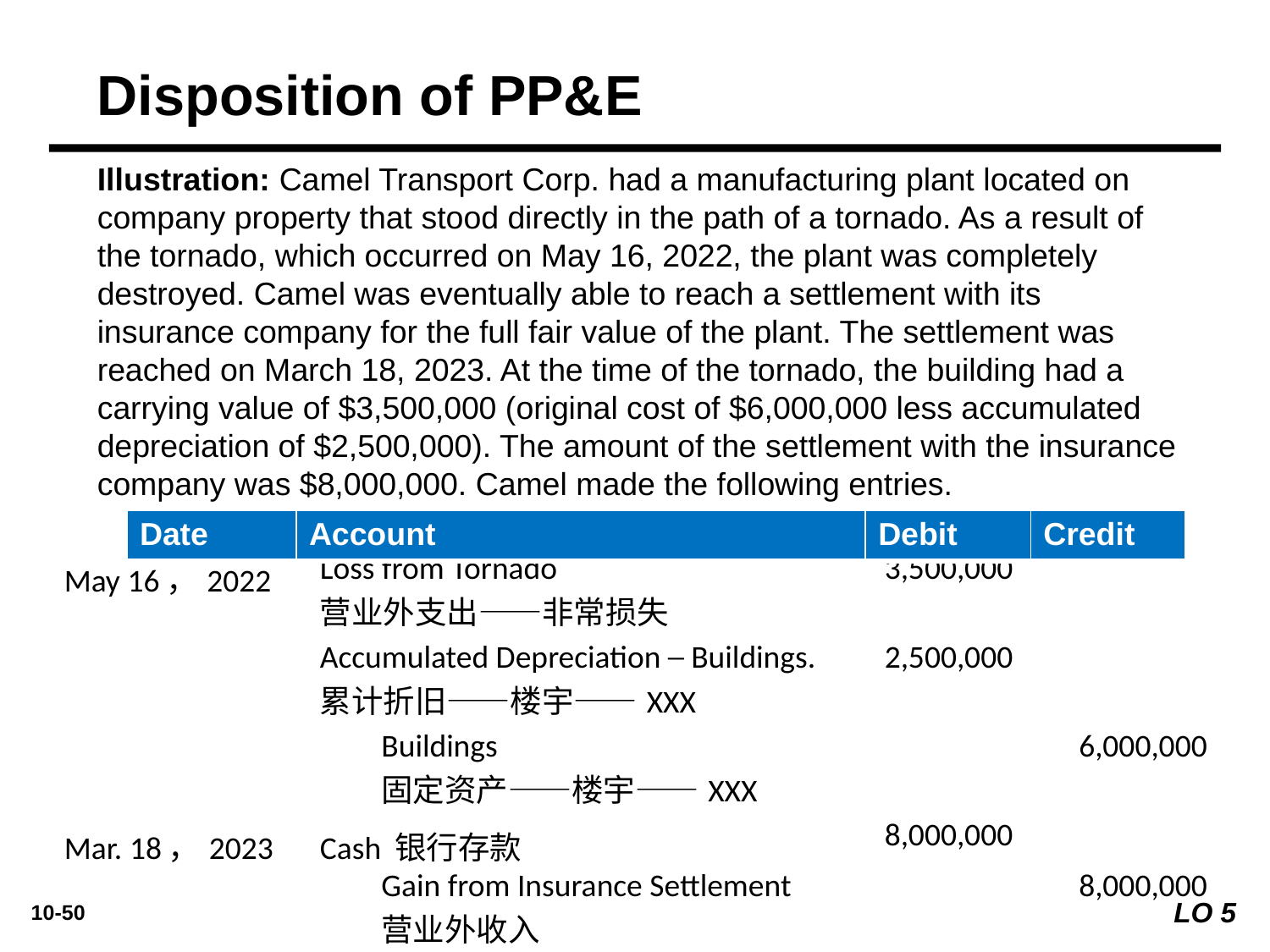

Disposition of PP&E

Illustration: Camel Transport Corp. had a manufacturing plant located on company property that stood directly in the path of a tornado. As a result of the tornado, which occurred on May 16, 2022, the plant was completely destroyed. Camel was eventually able to reach a settlement with its insurance company for the full fair value of the plant. The settlement was reached on March 18, 2023. At the time of the tornado, the building had a carrying value of $3,500,000 (original cost of $6,000,000 less accumulated depreciation of $2,500,000). The amount of the settlement with the insurance company was $8,000,000. Camel made the following entries.
| Date | Account | Debit | Credit |
| --- | --- | --- | --- |
| May 16，2022 | Loss from Tornado 营业外支出——非常损失 | 3,500,000 |  |
| --- | --- | --- | --- |
|  | Accumulated Depreciation ─ Buildings. 累计折旧——楼宇——XXX | 2,500,000 |  |
|  | Buildings 固定资产——楼宇——XXX |  | 6,000,000 |
| Mar. 18，2023 | Cash 银行存款 | 8,000,000 |  |
|  | Gain from Insurance Settlement 营业外收入 |  | 8,000,000 |
LO 5